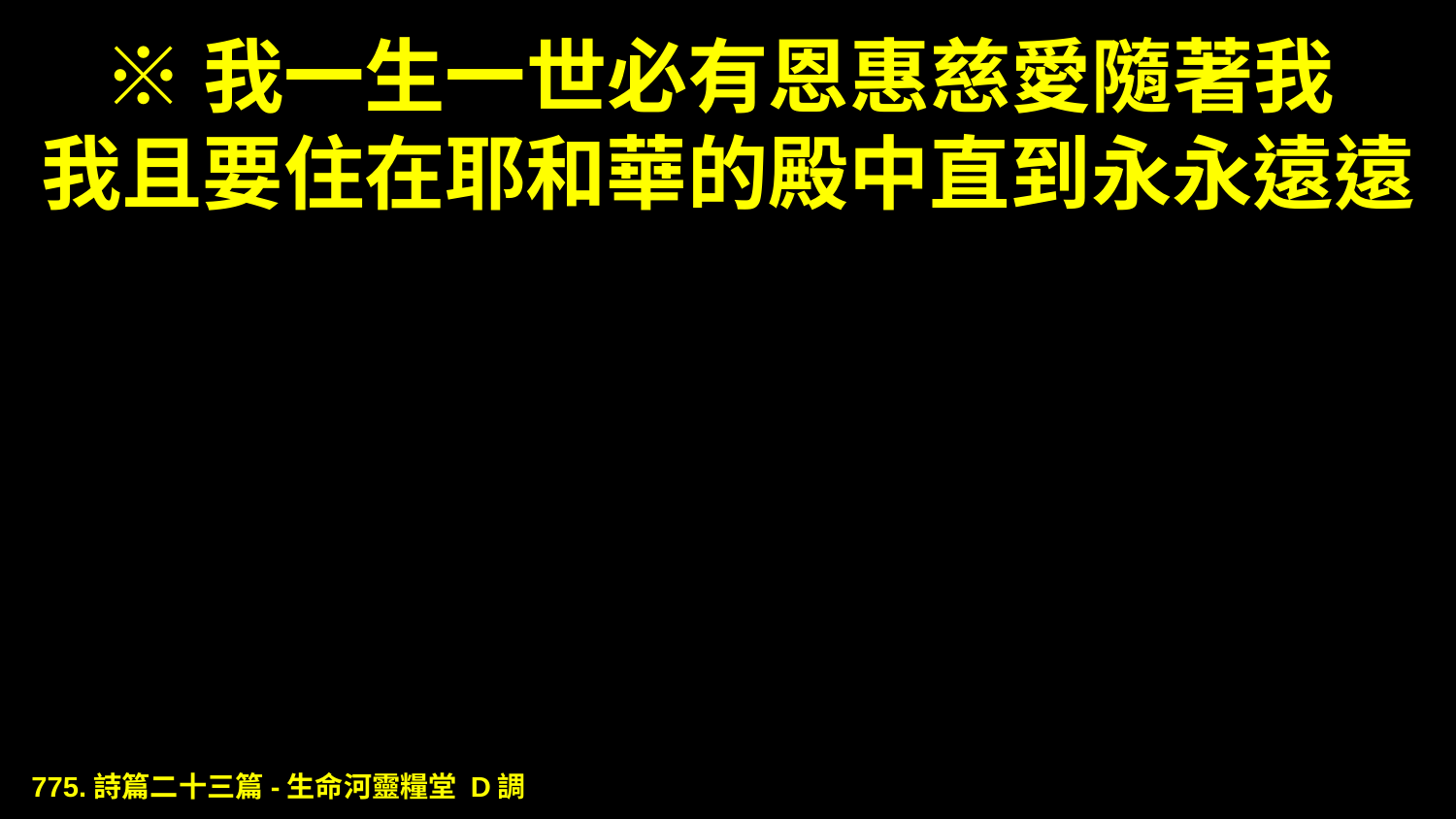

# ※我一生一世必有恩惠慈愛隨著我 我且要住在耶和華的殿中直到永永遠遠
775.詩篇二十三篇-生命河靈糧堂 D調